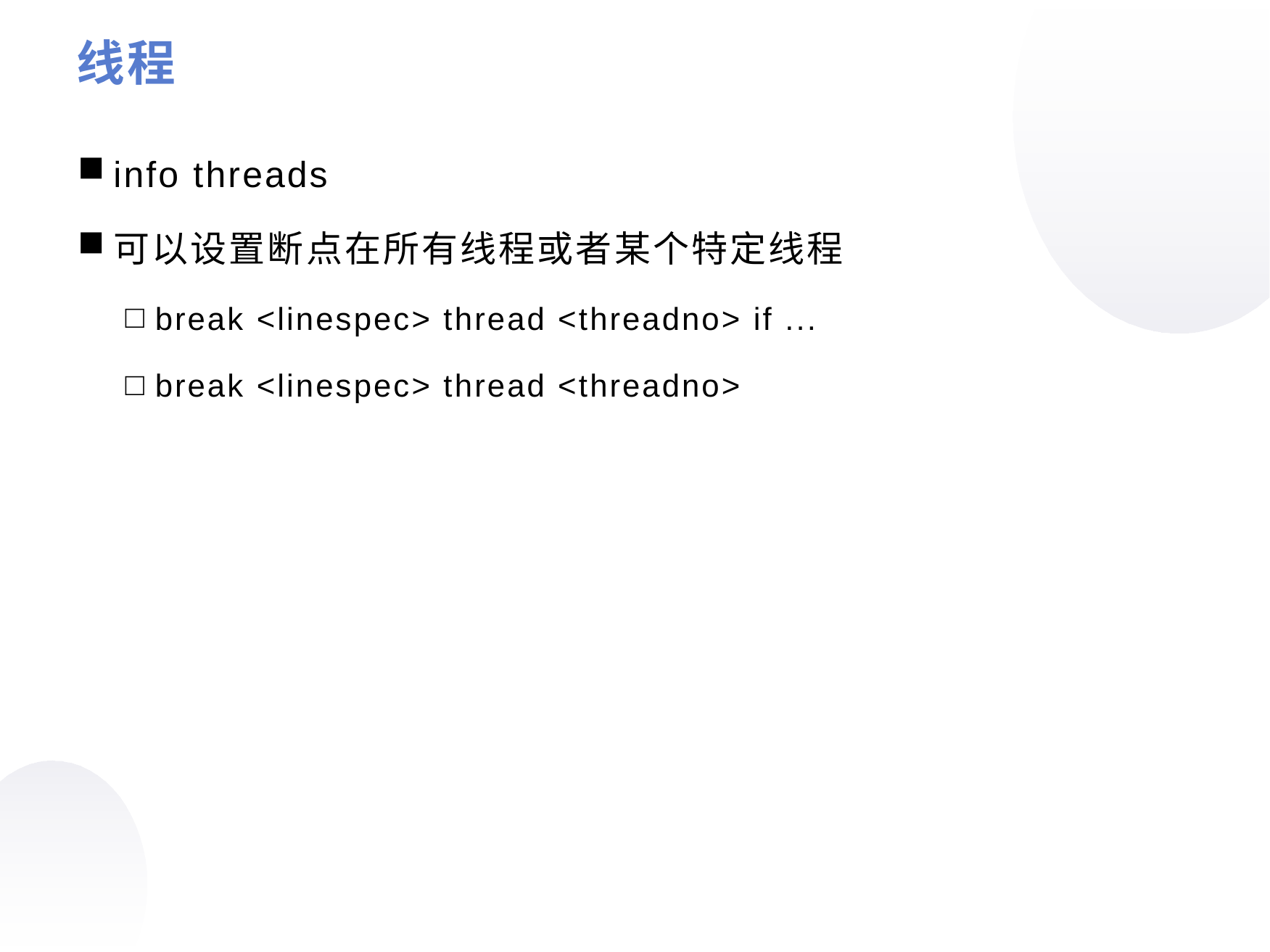

线程
info threads
可以设置断点在所有线程或者某个特定线程
break <linespec> thread <threadno> if ...
break <linespec> thread <threadno>